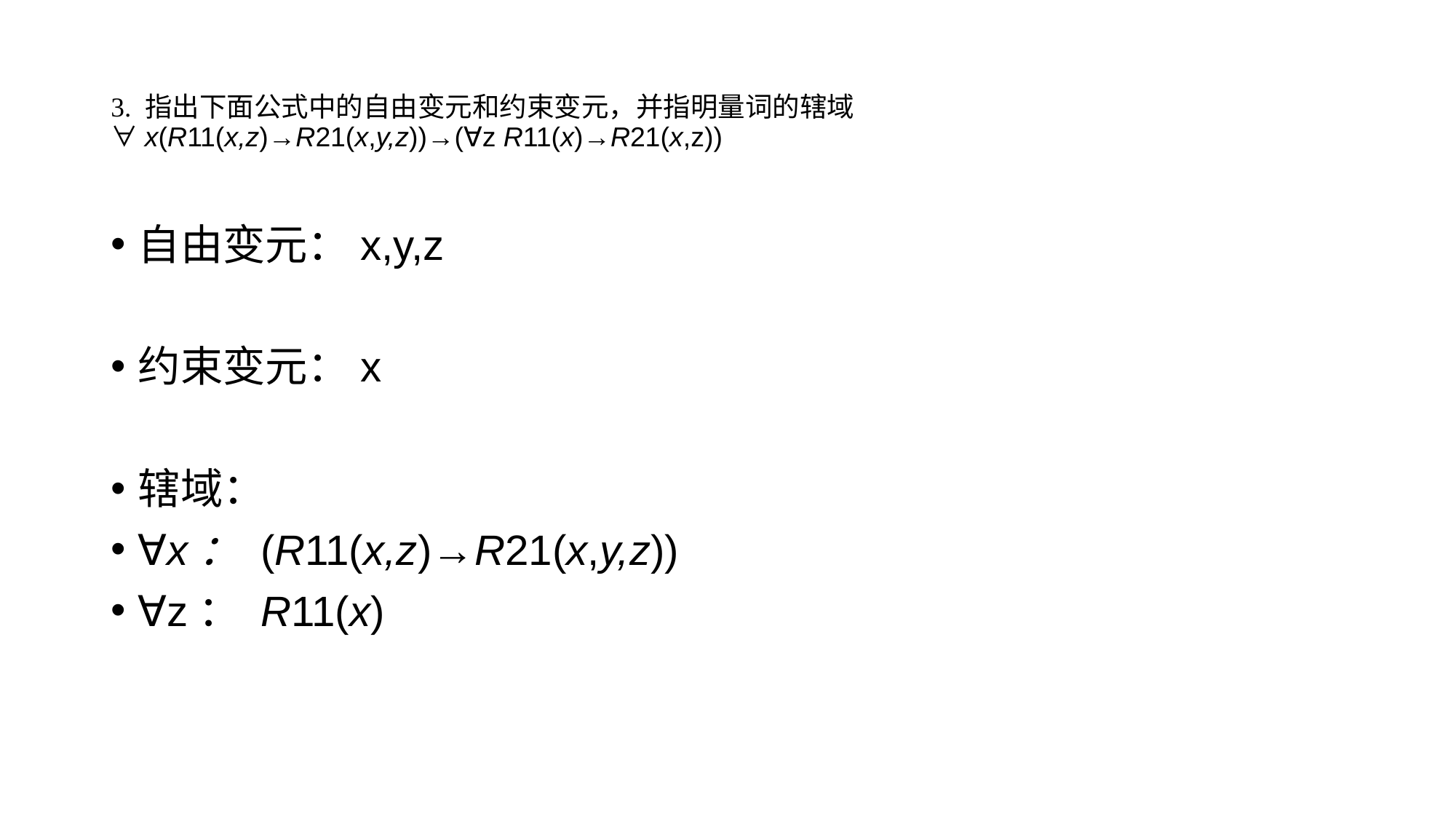

# 3. 指出下面公式中的自由变元和约束变元，并指明量词的辖域 ∀x(R11(x,z)→R21(x,y,z))→(∀z R11(x)→R21(x,z))
自由变元：x,y,z

约束变元：x

辖域：
∀x： (R11(x,z)→R21(x,y,z))
∀z： R11(x)